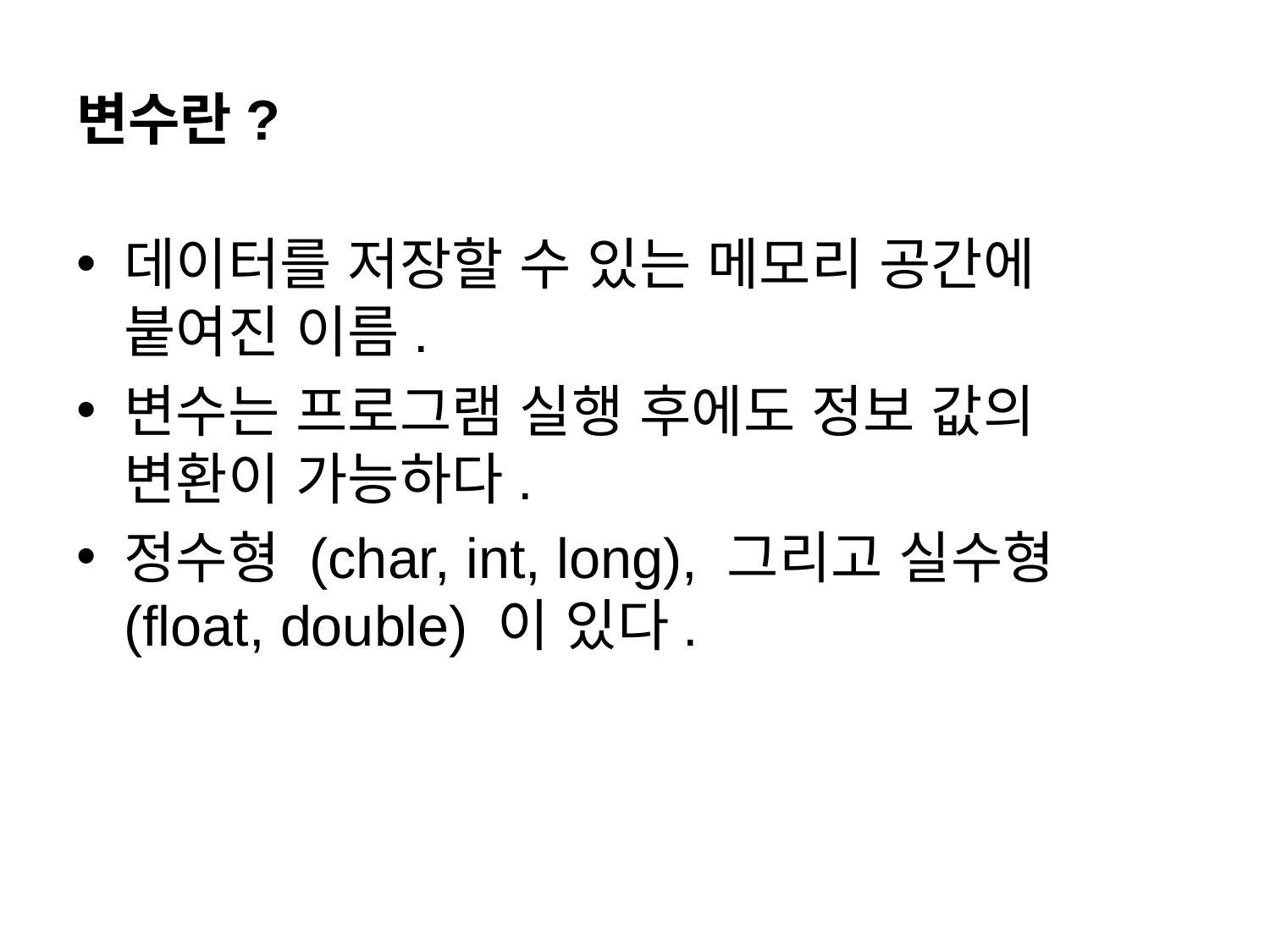

# 변수란?
데이터를 저장할 수 있는 메모리 공간에 붙여진 이름.
변수는 프로그램 실행 후에도 정보 값의 변환이 가능하다.
정수형 (char, int, long), 그리고 실수형 (float, double) 이 있다.